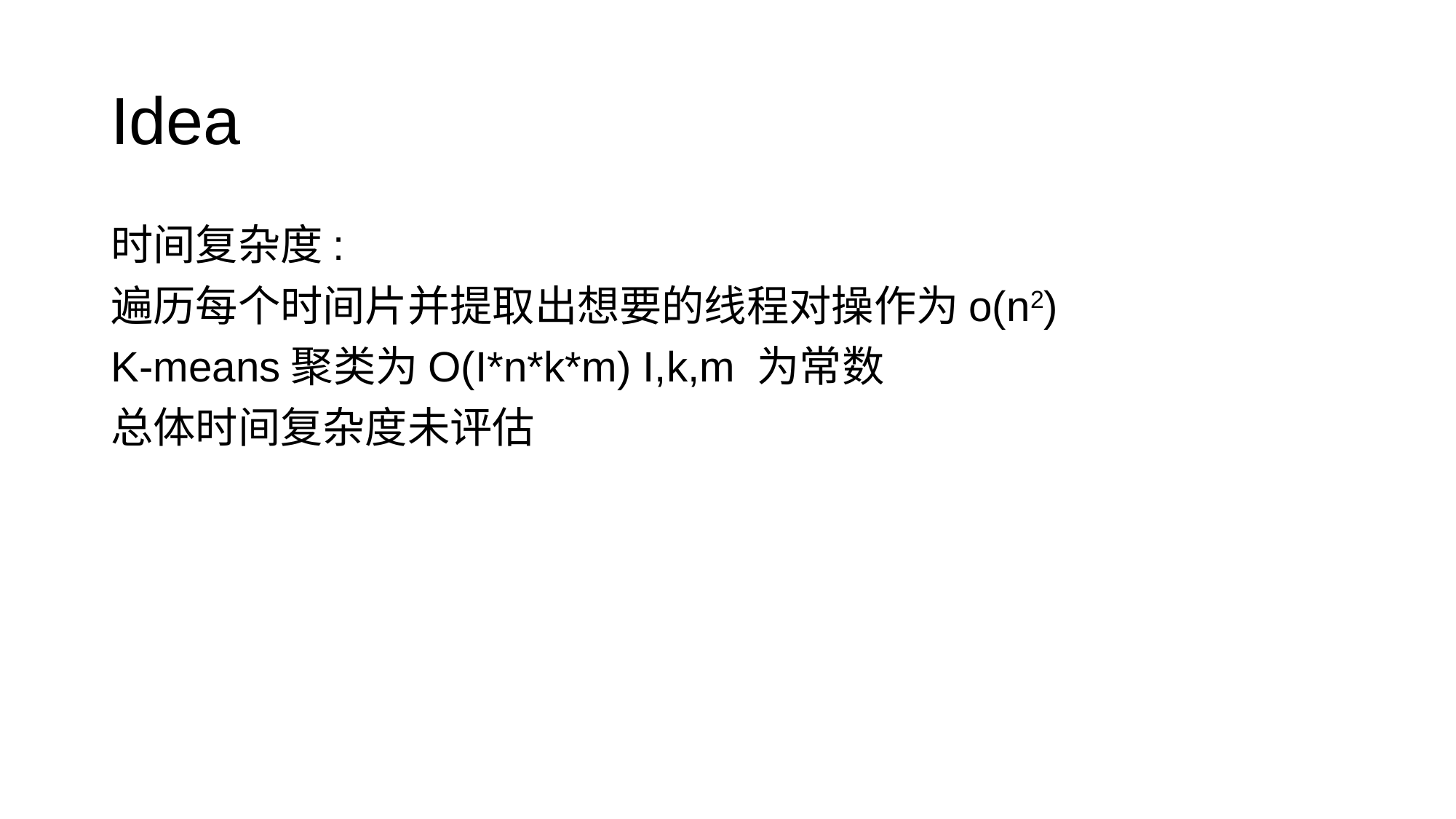

# Idea
时间复杂度:
遍历每个时间片并提取出想要的线程对操作为o(n2)
K-means聚类为O(I*n*k*m) I,k,m 为常数
总体时间复杂度未评估